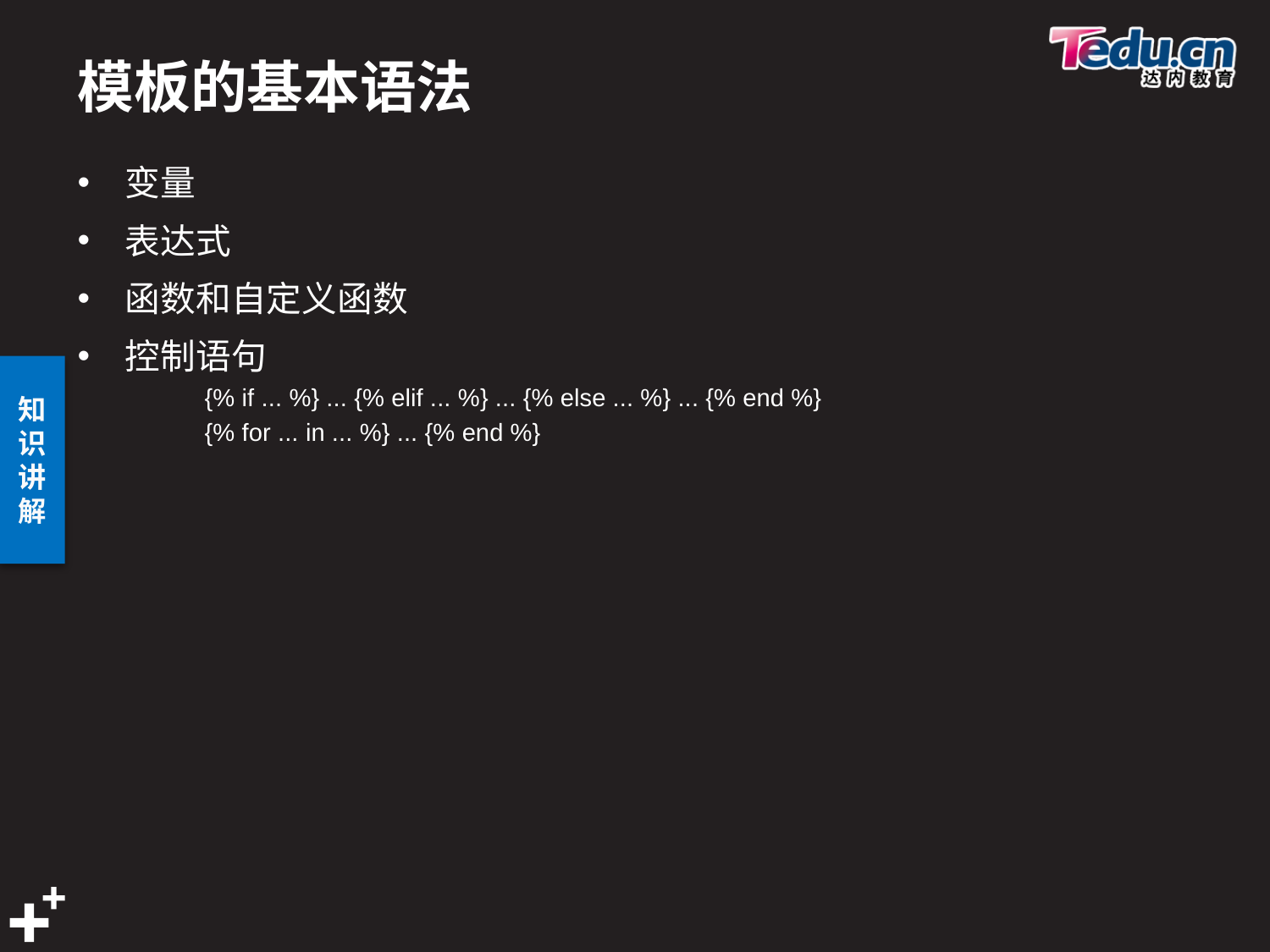

# 模板的基本语法
变量
表达式
函数和自定义函数
控制语句
{% if ... %} ... {% elif ... %} ... {% else ... %} ... {% end %}
{% for ... in ... %} ... {% end %}